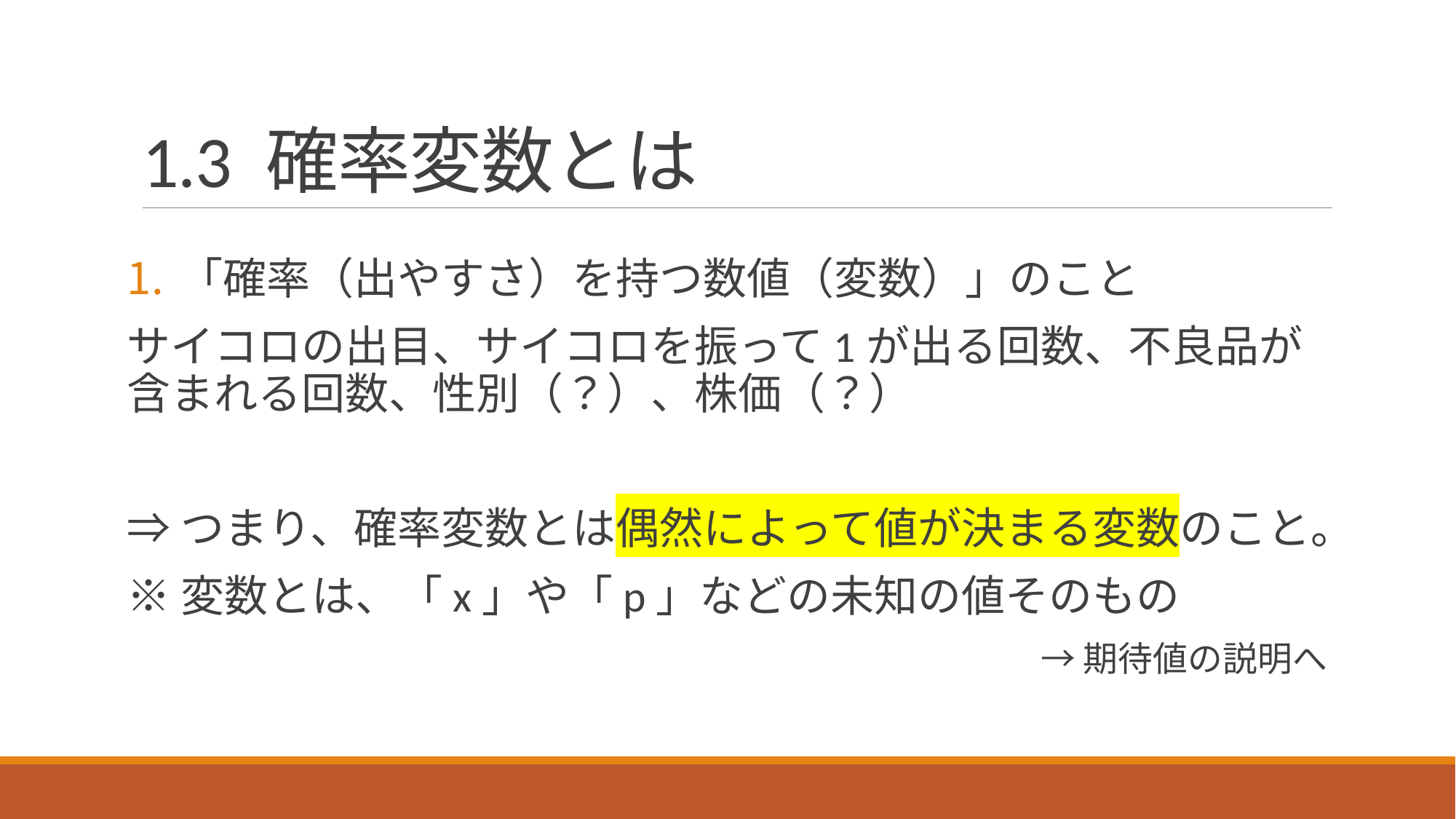

# 1.3 確率変数とは
「確率（出やすさ）を持つ数値（変数）」のこと
サイコロの出目、サイコロを振って1が出る回数、不良品が含まれる回数、性別（？）、株価（？）

⇒つまり、確率変数とは偶然によって値が決まる変数のこと。
※変数とは、「x」や「p」などの未知の値そのもの
→期待値の説明へ